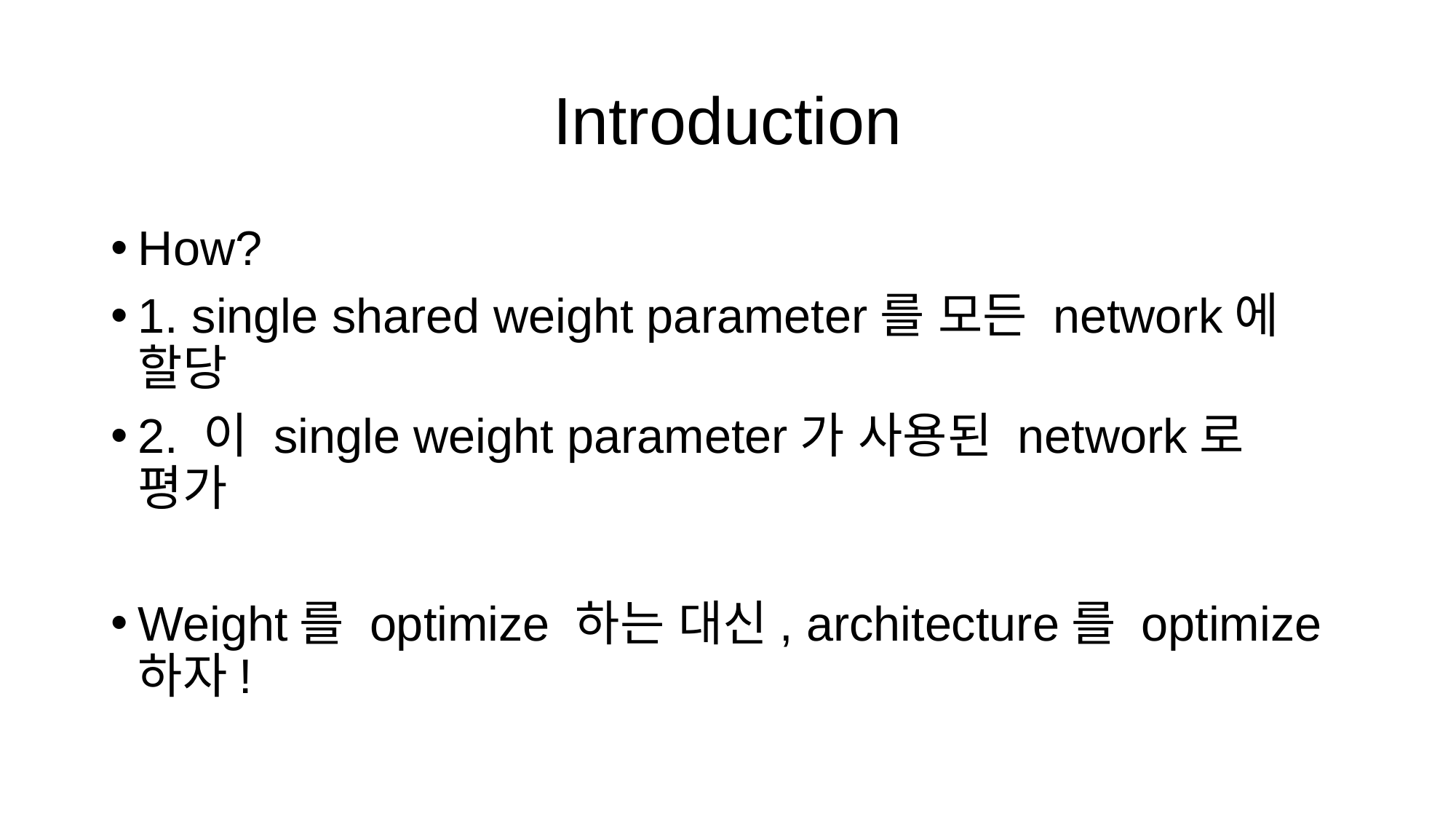

# Introduction
How?
1. single shared weight parameter를 모든 network에 할당
2. 이 single weight parameter가 사용된 network로 평가

Weight를 optimize 하는 대신, architecture를 optimize하자!